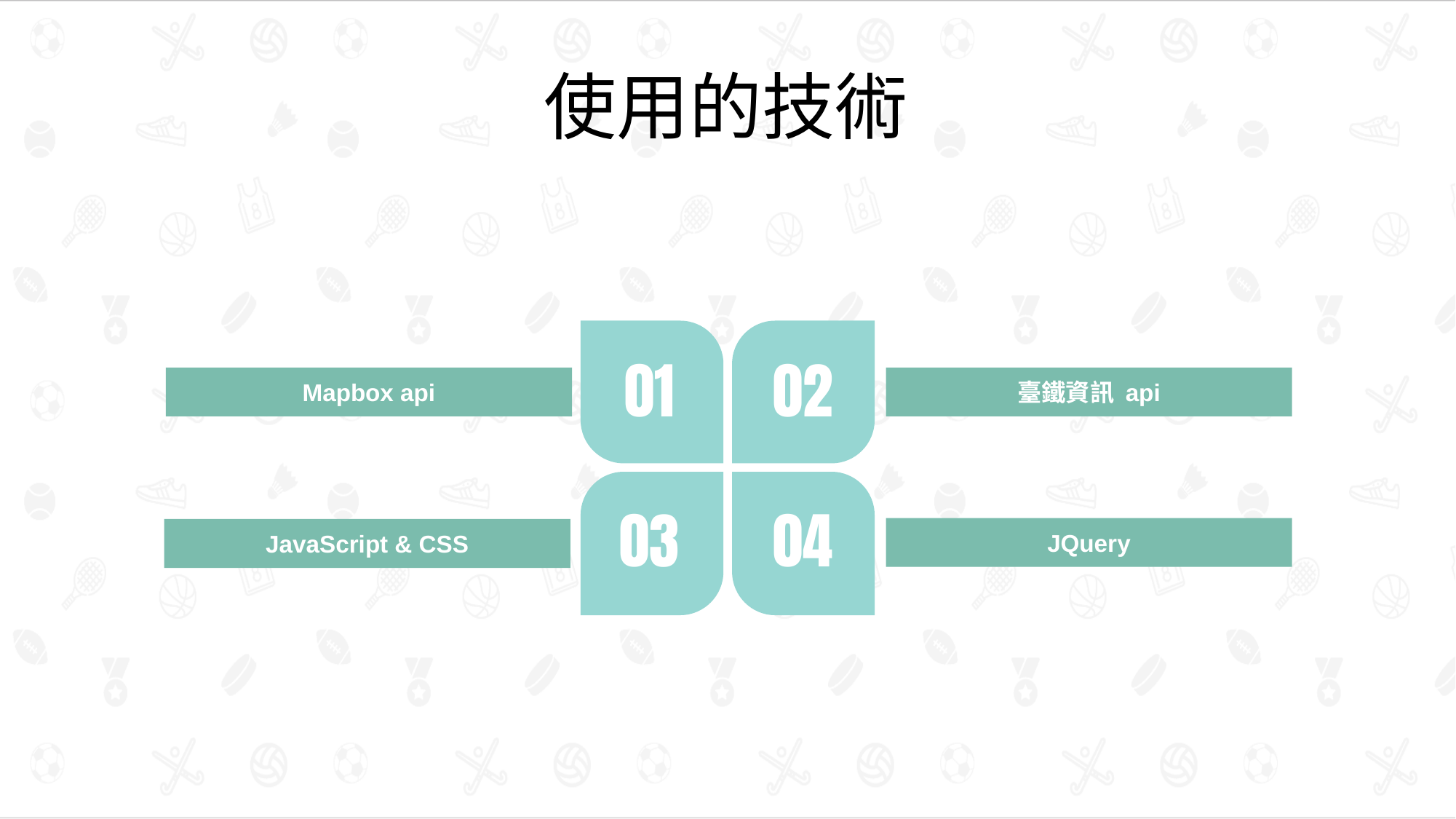

使用的技術

01
02
Mapbox api
臺鐵資訊 api

03
04
JQuery
JavaScript & CSS